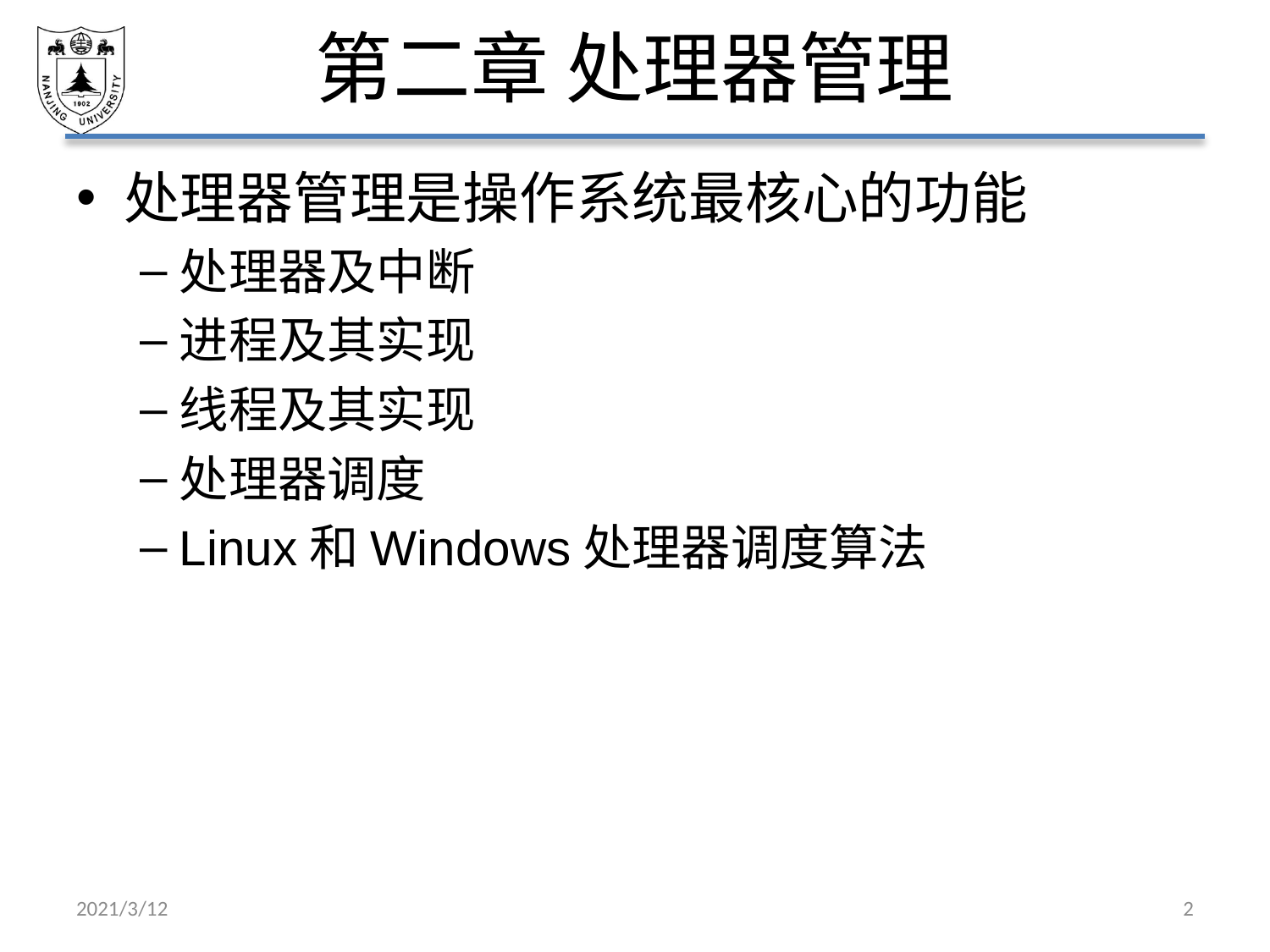

# 第二章 处理器管理
处理器管理是操作系统最核心的功能
处理器及中断
进程及其实现
线程及其实现
处理器调度
Linux和Windows处理器调度算法
2021/3/12
2